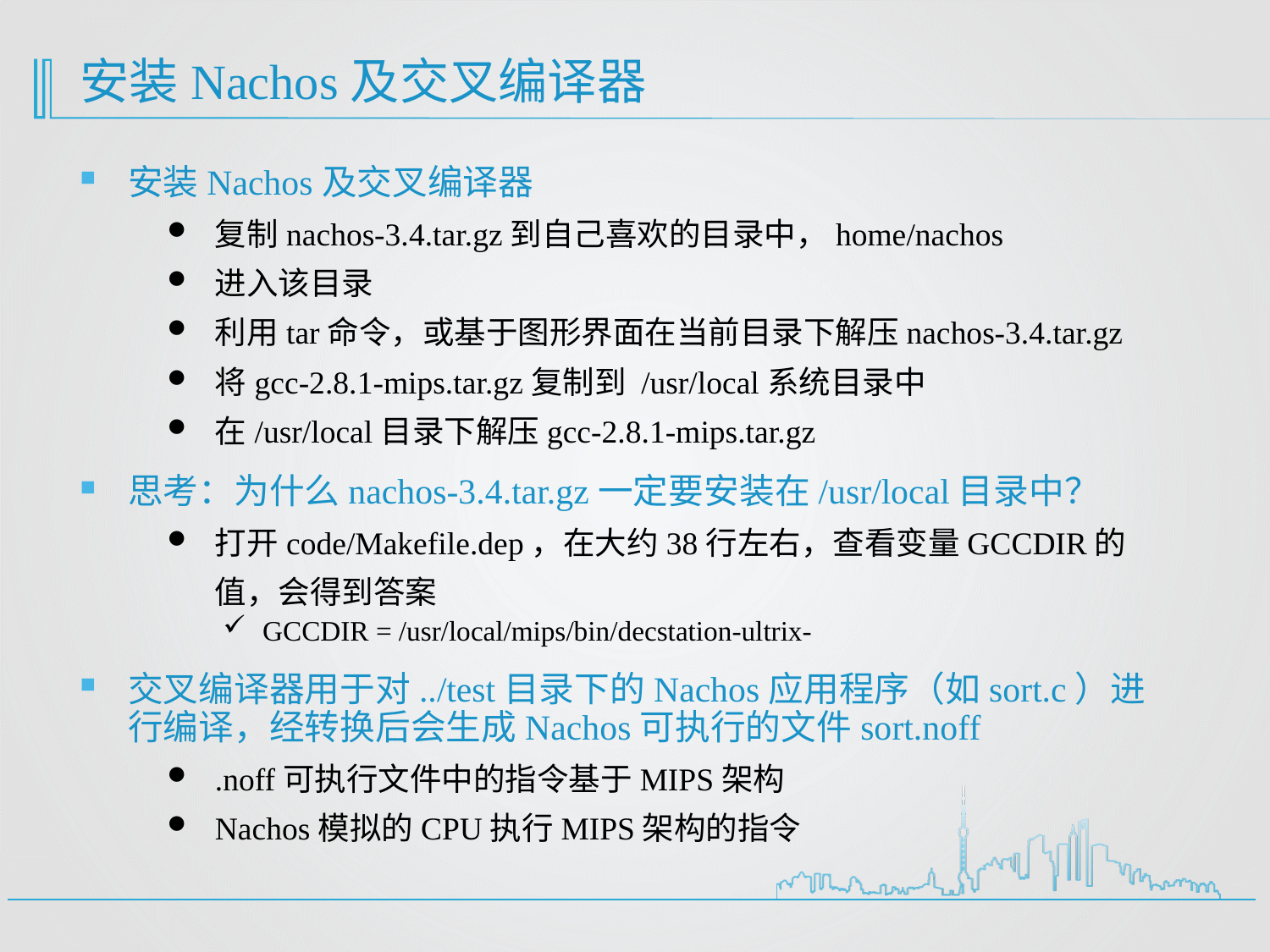

# 安装Nachos及交叉编译器
安装Nachos及交叉编译器
复制nachos-3.4.tar.gz到自己喜欢的目录中，home/nachos
进入该目录
利用tar命令，或基于图形界面在当前目录下解压nachos-3.4.tar.gz
将gcc-2.8.1-mips.tar.gz复制到 /usr/local系统目录中
在/usr/local目录下解压gcc-2.8.1-mips.tar.gz
思考：为什么nachos-3.4.tar.gz一定要安装在/usr/local目录中？
打开code/Makefile.dep，在大约38行左右，查看变量GCCDIR的值，会得到答案
GCCDIR = /usr/local/mips/bin/decstation-ultrix-
交叉编译器用于对../test目录下的Nachos应用程序（如sort.c）进行编译，经转换后会生成Nachos可执行的文件sort.noff
.noff可执行文件中的指令基于MIPS架构
Nachos模拟的CPU执行MIPS架构的指令